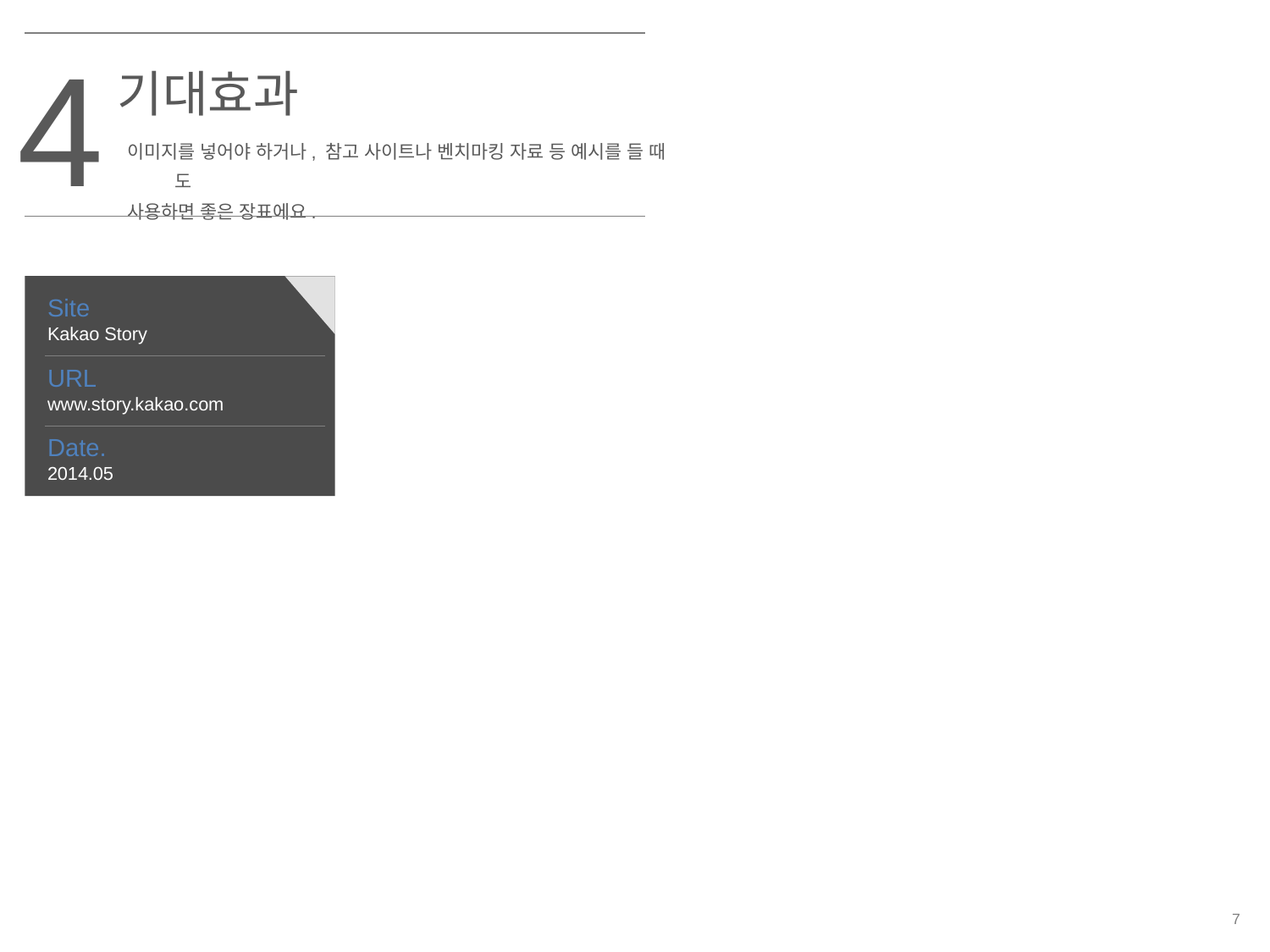

4
기대효과
이미지를 넣어야 하거나, 참고 사이트나 벤치마킹 자료 등 예시를 들 때 도
사용하면 좋은 장표에요.

Site
Kakao Story
URL
www.story.kakao.com
Date.
2014.05